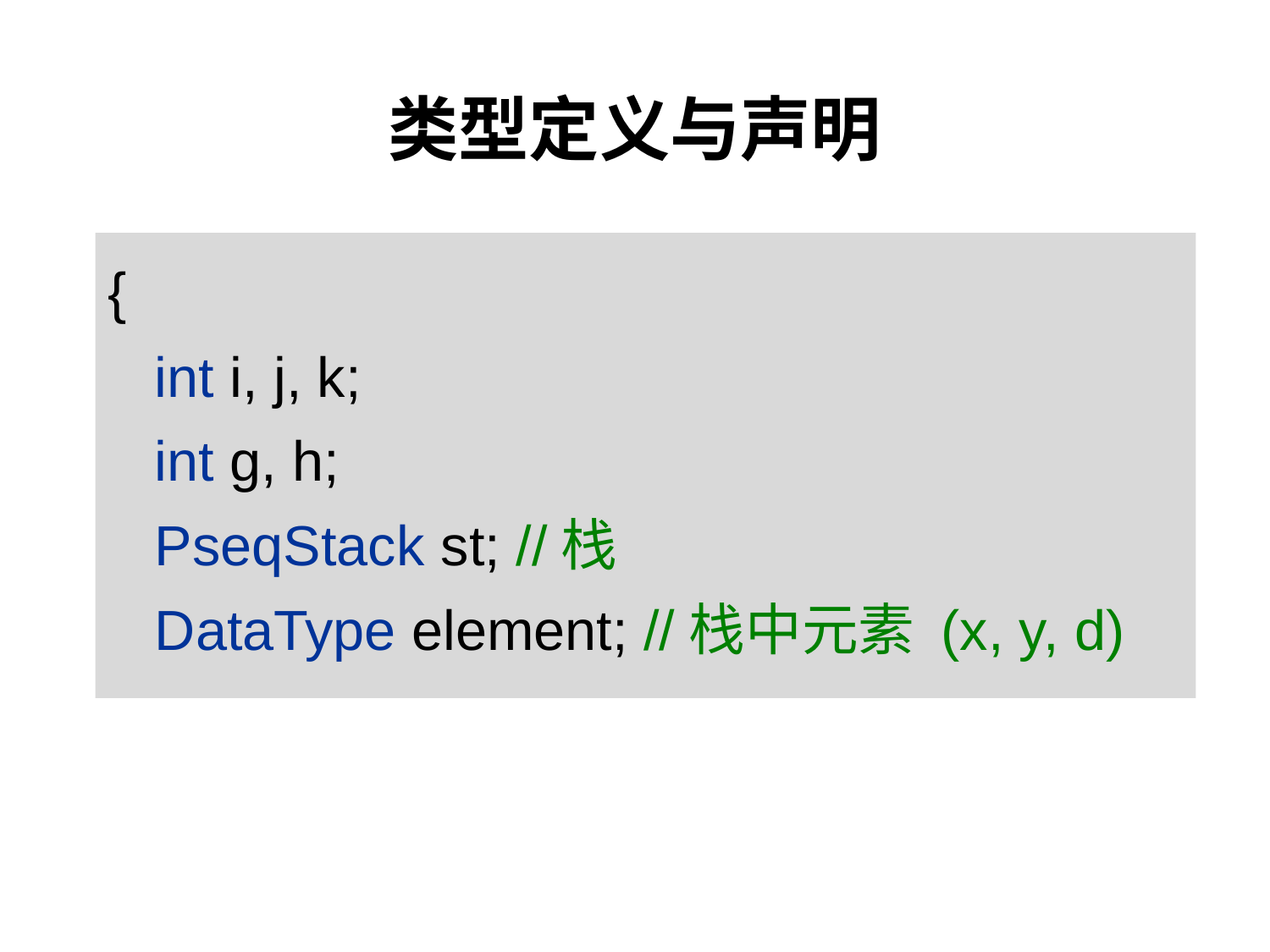

# 类型定义与声明
{
   int i, j, k;
   int g, h;
   PseqStack st; //栈
   DataType element; //栈中元素 (x, y, d)